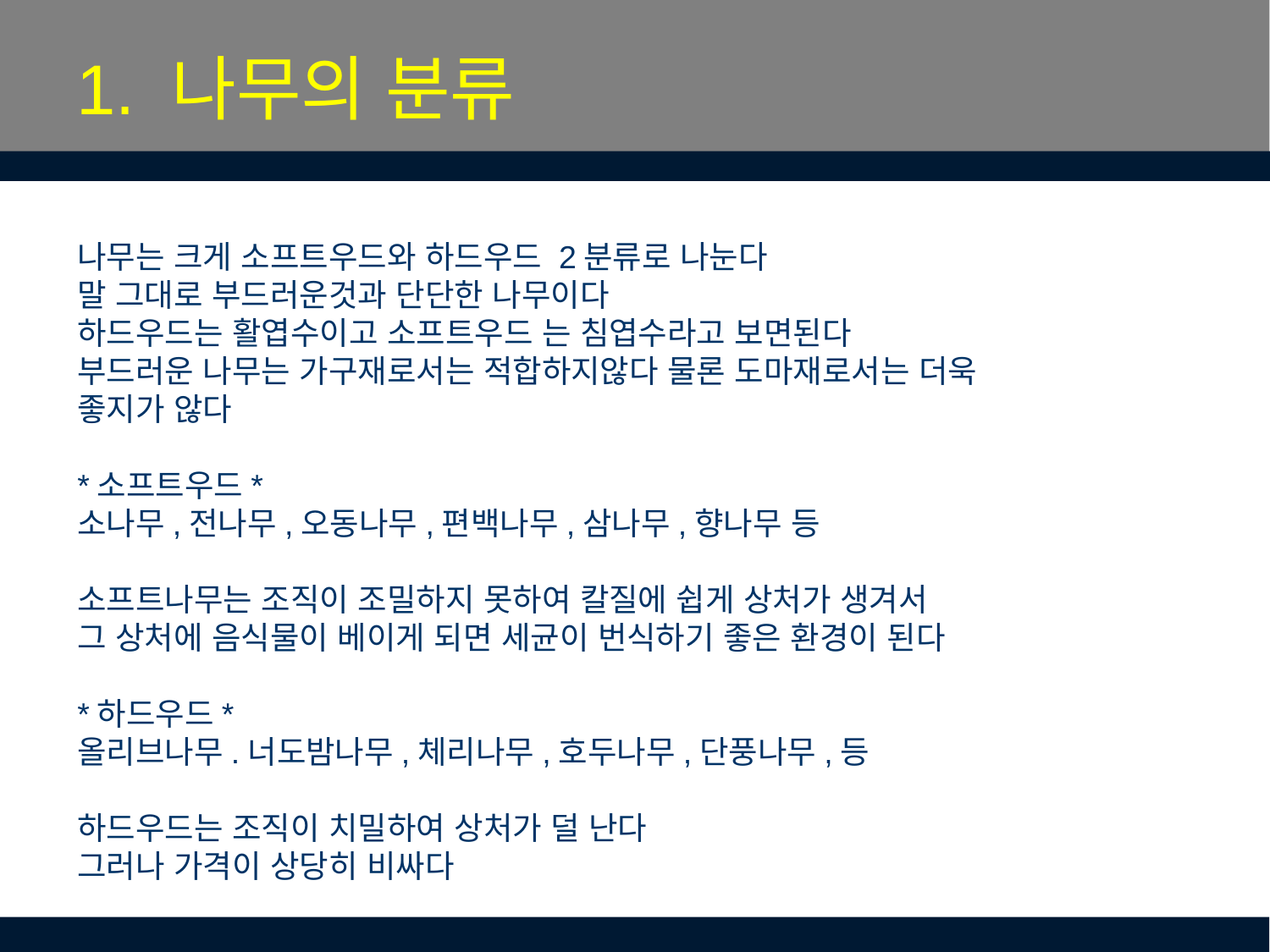

# 1. 나무의 분류
나무는 크게 소프트우드와 하드우드 2분류로 나눈다
말 그대로 부드러운것과 단단한 나무이다
하드우드는 활엽수이고 소프트우드 는 침엽수라고 보면된다
부드러운 나무는 가구재로서는 적합하지않다 물론 도마재로서는 더욱
좋지가 않다

*소프트우드*
소나무,전나무,오동나무,편백나무,삼나무,향나무 등

소프트나무는 조직이 조밀하지 못하여 칼질에 쉽게 상처가 생겨서
그 상처에 음식물이 베이게 되면 세균이 번식하기 좋은 환경이 된다

*하드우드*
올리브나무.너도밤나무,체리나무,호두나무,단풍나무,등

하드우드는 조직이 치밀하여 상처가 덜 난다
그러나 가격이 상당히 비싸다